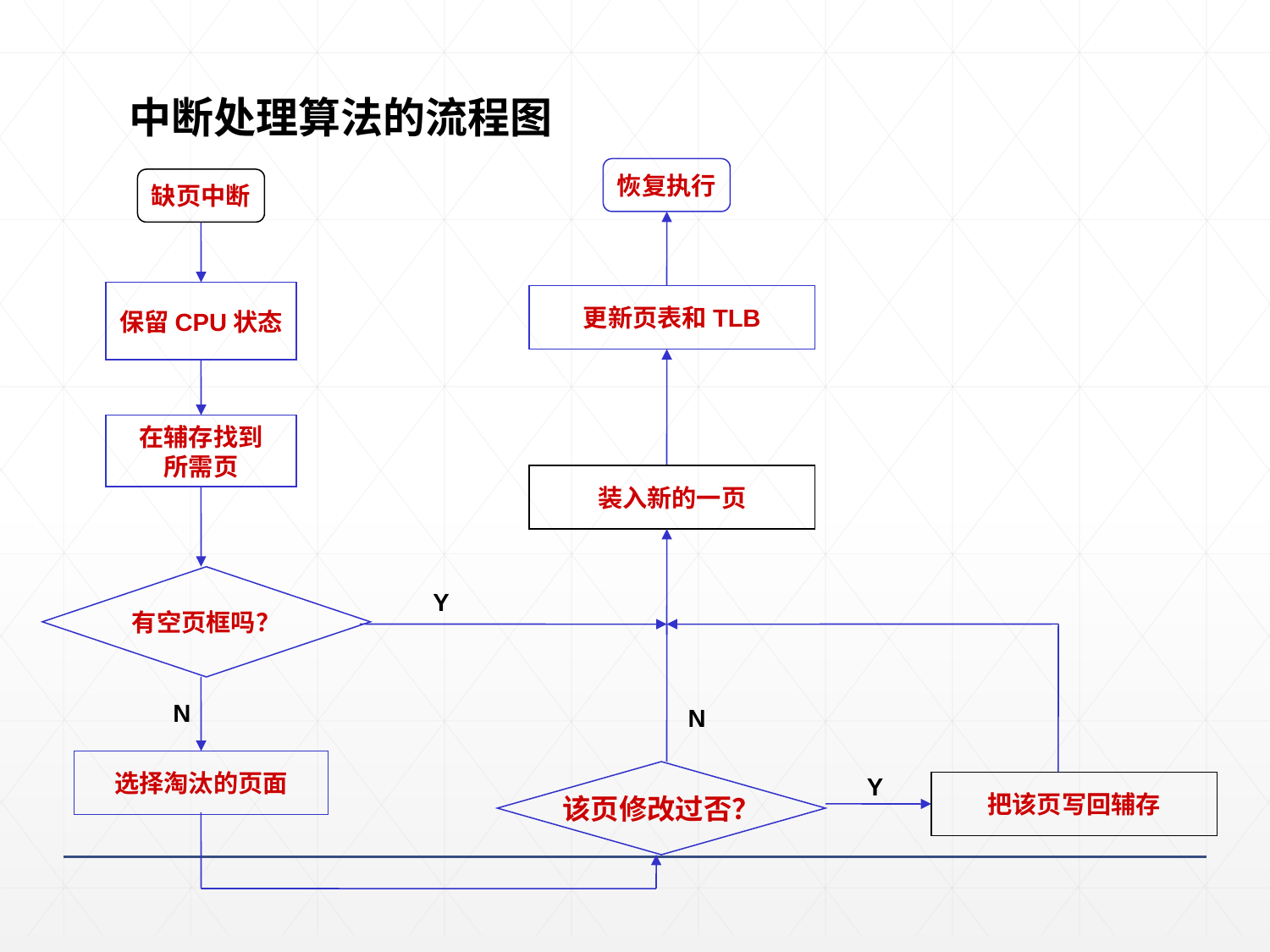

中断处理算法的流程图
恢复执行

缺页中断

保留CPU状态
更新页表和TLB

在辅存找到
所需页
装入新的一页

Y

有空页框吗？

N

选择淘汰的页面
N
该页修改过否？

Y
把该页写回辅存